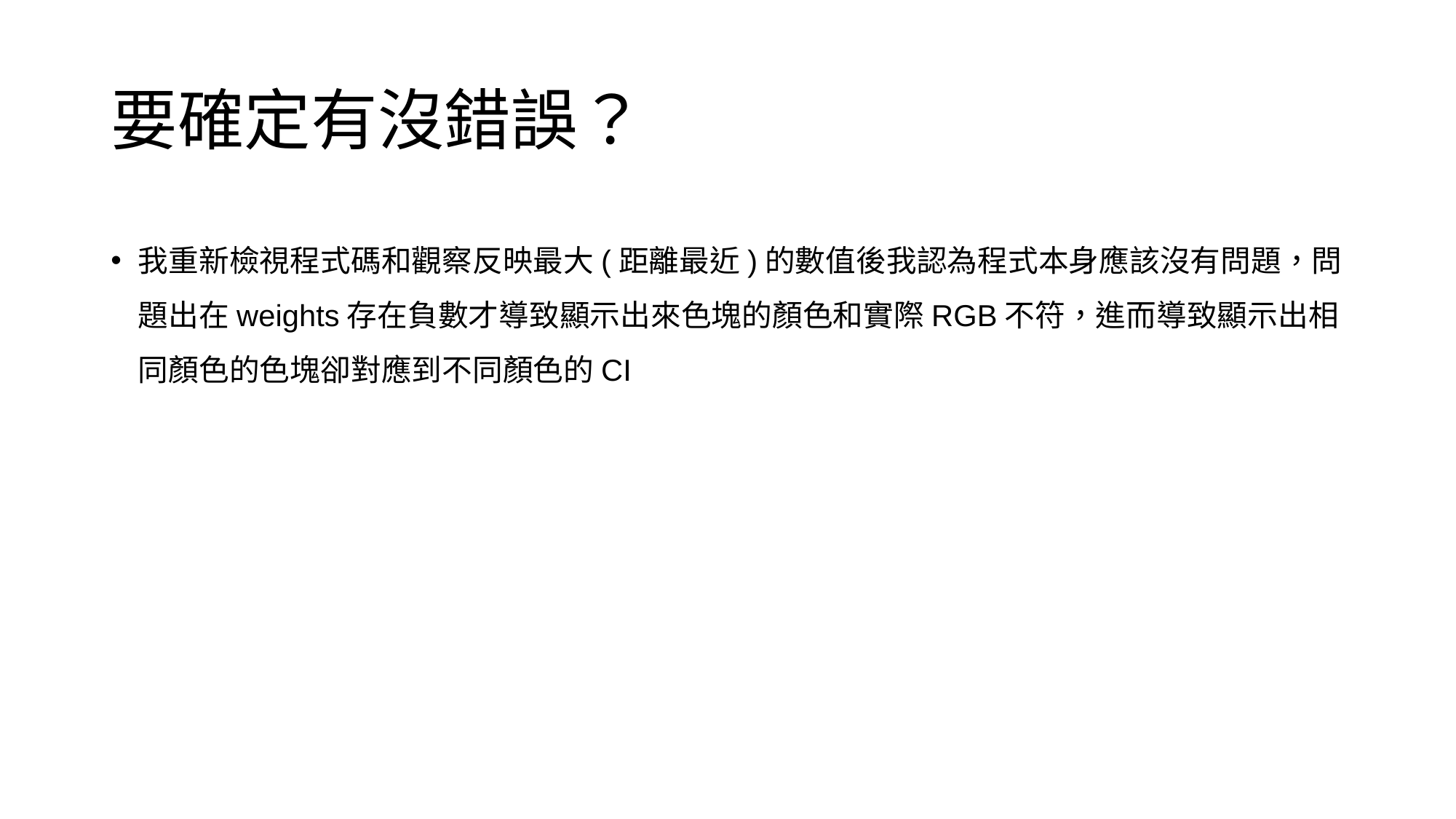

# 要確定有沒錯誤？
我重新檢視程式碼和觀察反映最大(距離最近)的數值後我認為程式本身應該沒有問題，問題出在weights存在負數才導致顯示出來色塊的顏色和實際RGB不符，進而導致顯示出相同顏色的色塊卻對應到不同顏色的CI